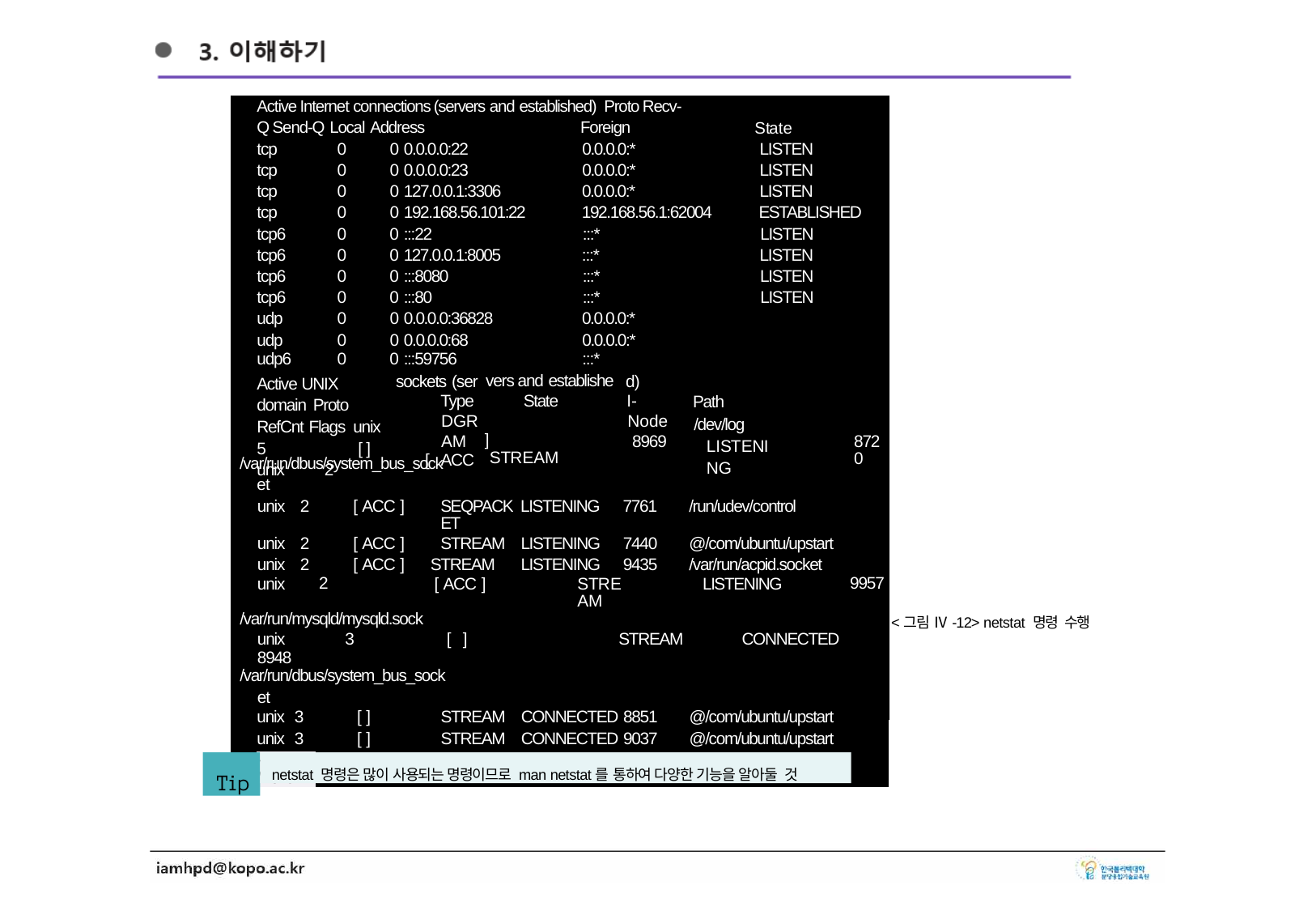

Active Internet connections (servers and established)  Proto Recv-Q Send-Q Local Address	Foreign Address

State
| tcp | 0 | 0 0.0.0.0:22 |  |  | 0.0.0.0:\* |  |  | LISTEN |  |
| --- | --- | --- | --- | --- | --- | --- | --- | --- | --- |
| tcp | 0 | 0 0.0.0.0:23 |  |  | 0.0.0.0:\* |  |  | LISTEN |  |
| tcp | 0 | 0 127.0.0.1:3306 |  |  | 0.0.0.0:\* |  |  | LISTEN |  |
| tcp | 0 | 0 192.168.56.101:22 |  |  | 192.168.56.1:62004 |  |  | ESTABLISHED |  |
| tcp6 | 0 | 0 :::22 |  |  | :::\* |  |  | LISTEN |  |
| tcp6 | 0 | 0 127.0.0.1:8005 |  |  | :::\* |  |  | LISTEN |  |
| tcp6 | 0 | 0 :::8080 |  |  | :::\* |  |  | LISTEN |  |
| tcp6 | 0 | 0 :::80 |  |  | :::\* |  |  | LISTEN |  |
| udp | 0 | 0 0.0.0.0:36828 |  |  | 0.0.0.0:\* |  |  |  |  |
| udp | 0 | 0 0.0.0.0:68 |  |  | 0.0.0.0:\* |  |  |  |  |
| udp6 | 0 | 0 :::59756 |  |  | :::\* |  |  |  |  |
| Active UNIX domain Proto RefCnt Flags unix 5 [ ] unix 2 |  |  | sockets (ser Type DGRAM [ ACC | vers and establishe State ] STREAM |  | d) I-Node 8969 | Path /dev/log LISTENING |  | 8720 |
/var/run/dbus/system_bus_sock  et
| unix |  | 2 |  | [ ACC ] | SEQPACKET | LISTENING | 7761 | /run/udev/control |  |
| --- | --- | --- | --- | --- | --- | --- | --- | --- | --- |
| unix |  | 2 |  | [ ACC ] | STREAM | LISTENING | 7440 | @/com/ubuntu/upstart |  |
| unix unix |  | 2 | 2 | [ ACC ] | STREAM [ ACC ] | LISTENING STREAM | 9435 | /var/run/acpid.socket LISTENING | 9957 |
| /var/run/mysqld/mysqld.sock unix 3 [ ] STREAM CONNECTED 8948 /var/run/dbus/system\_bus\_sock et |  |  |  |  |  |  |  |  |  |
|  | unix 3 |  | [ ] |  | STREAM | CONNECTED | 8851 | @/com/ubuntu/upstart |  |
|  | unix 3 |  | [ ] |  | STREAM | CONNECTED | 9037 | @/com/ubuntu/upstart |  |
|  | --More-- |  |  |  |  |  |  |  |  |
<그림 Ⅳ-12> netstat 명령 수행
Tip
netstat 명령은 많이 사용되는 명령이므로 man netstat를 통하여 다양한 기능을 알아둘  것